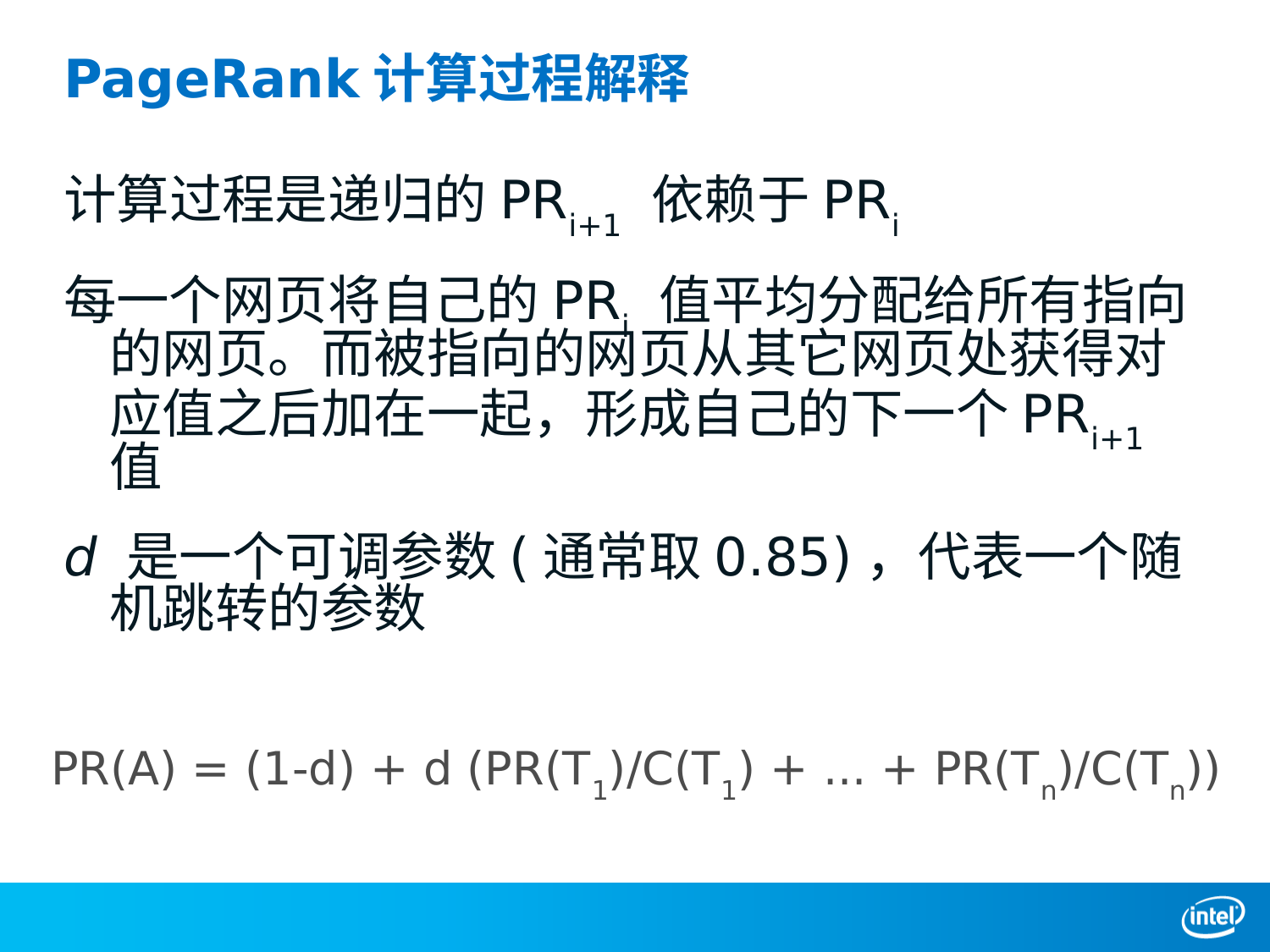

# PageRank计算过程解释
计算过程是递归的PRi+1 依赖于PRi
每一个网页将自己的PRi 值平均分配给所有指向的网页。而被指向的网页从其它网页处获得对应值之后加在一起，形成自己的下一个PRi+1值
d 是一个可调参数(通常取0.85)，代表一个随机跳转的参数

PR(A) = (1-d) + d (PR(T1)/C(T1) + ... + PR(Tn)/C(Tn))